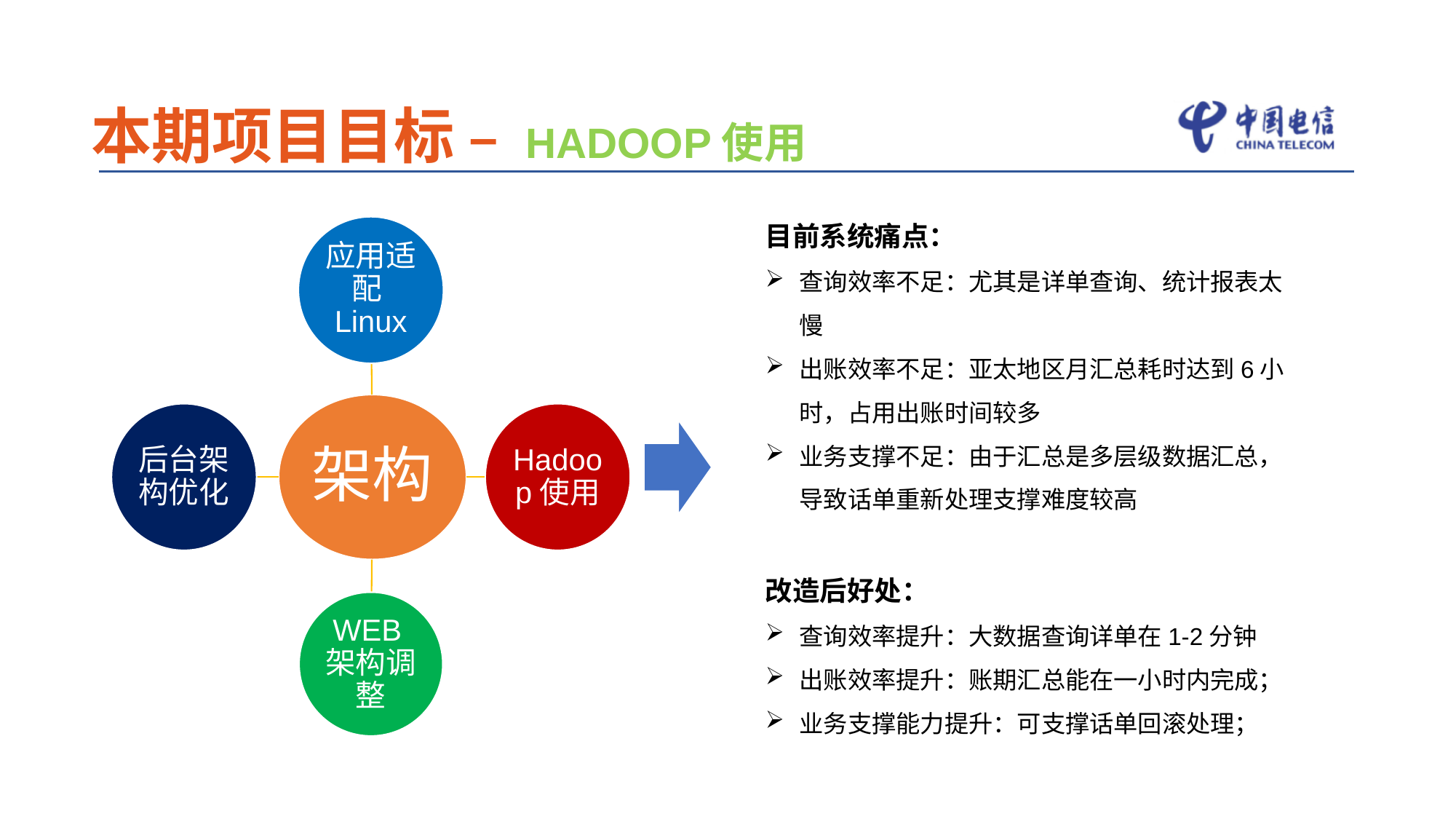

本期项目目标 – HADOOP使用
架构

应用适配Linux

Hadoop使用

WEB架构调整

后台架构优化
目前系统痛点：
查询效率不足：尤其是详单查询、统计报表太慢
出账效率不足：亚太地区月汇总耗时达到6小时，占用出账时间较多
业务支撑不足：由于汇总是多层级数据汇总，导致话单重新处理支撑难度较高

改造后好处：
查询效率提升：大数据查询详单在1-2分钟
出账效率提升：账期汇总能在一小时内完成；
业务支撑能力提升：可支撑话单回滚处理；